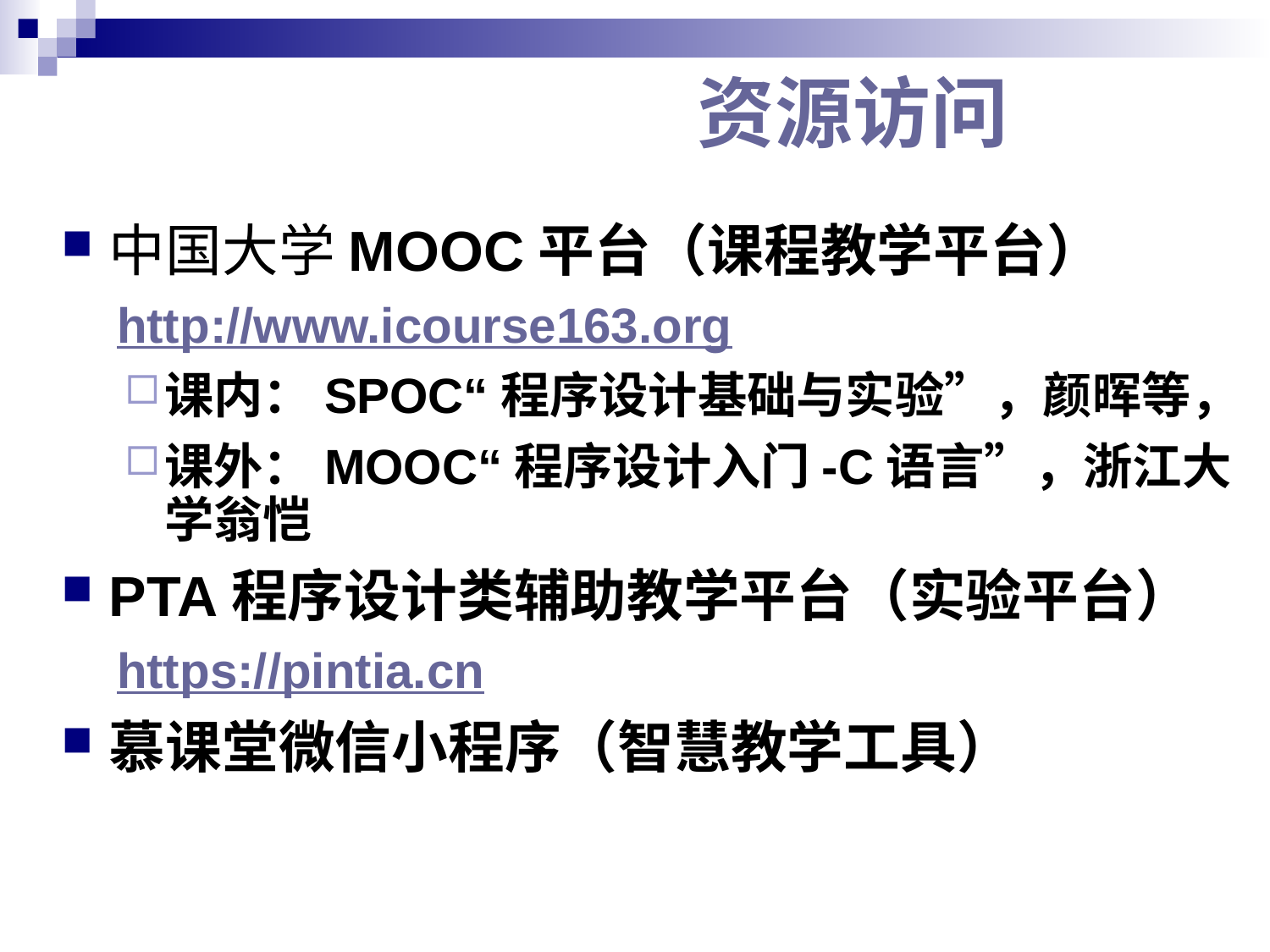

# 资源访问
中国大学MOOC平台（课程教学平台）
http://www.icourse163.org
课内：SPOC“程序设计基础与实验”，颜晖等，
课外：MOOC“程序设计入门-C语言”，浙江大学翁恺
PTA程序设计类辅助教学平台（实验平台）
https://pintia.cn
慕课堂微信小程序（智慧教学工具）